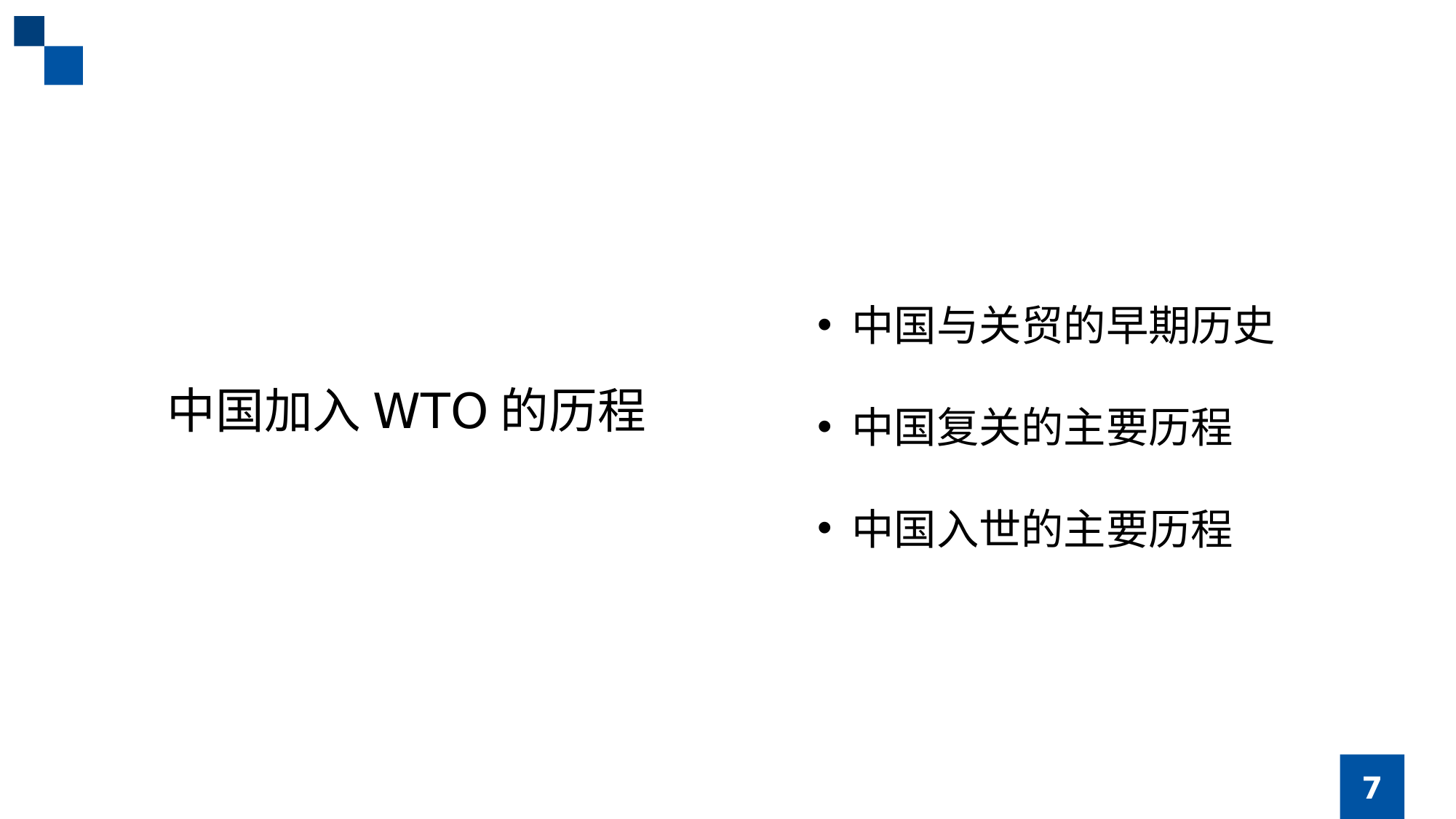

中国与关贸的早期历史

中国复关的主要历程

中国入世的主要历程
中国加入WTO的历程
7